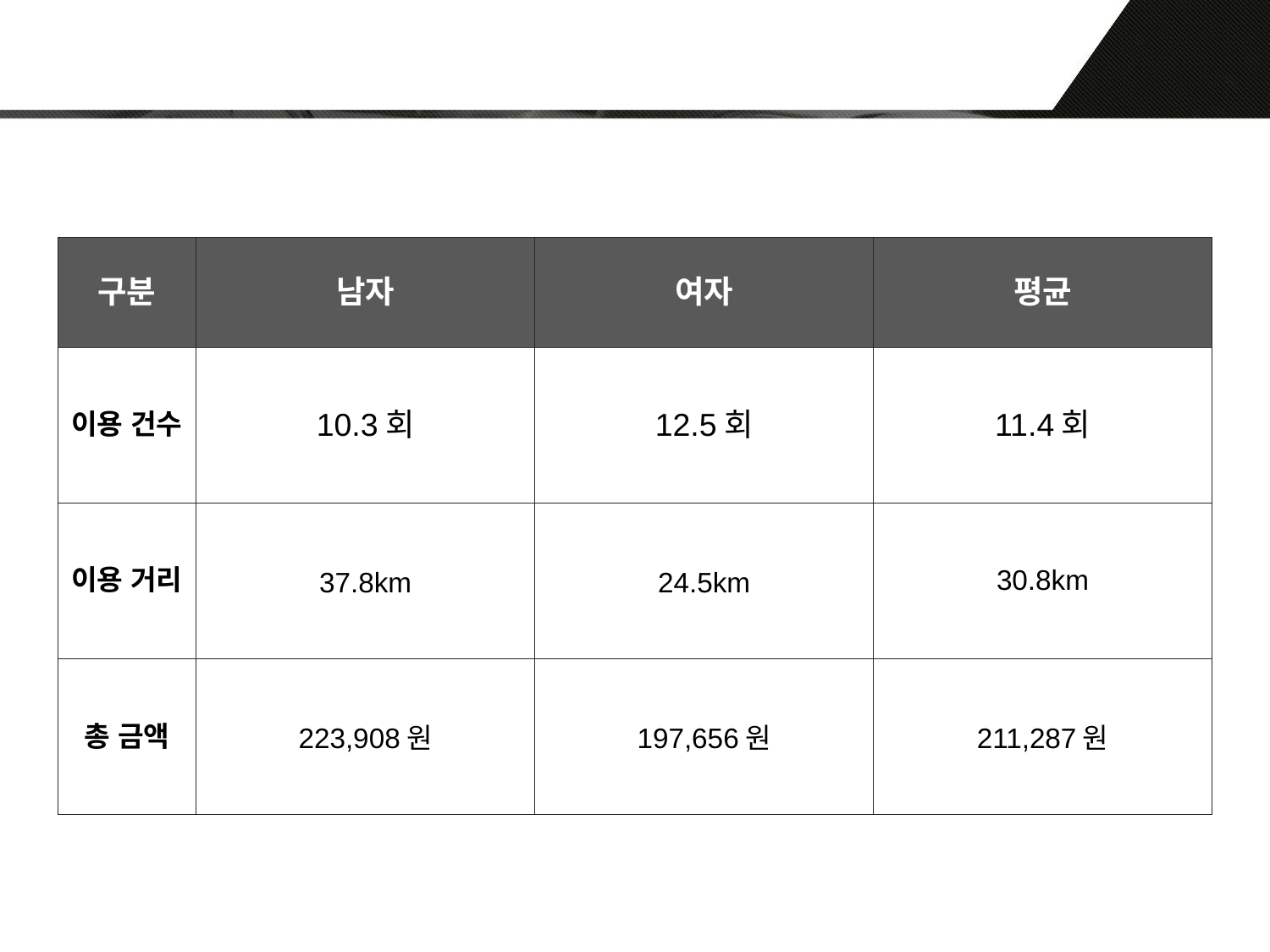

#
| 구분 | 남자 | 여자 | 평균 |
| --- | --- | --- | --- |
| 이용 건수 | 10.3회 | 12.5회 | 11.4회 |
| 이용 거리 | 37.8km | 24.5km | 30.8km |
| 총 금액 | 223,908원 | 197,656원 | 211,287원 |